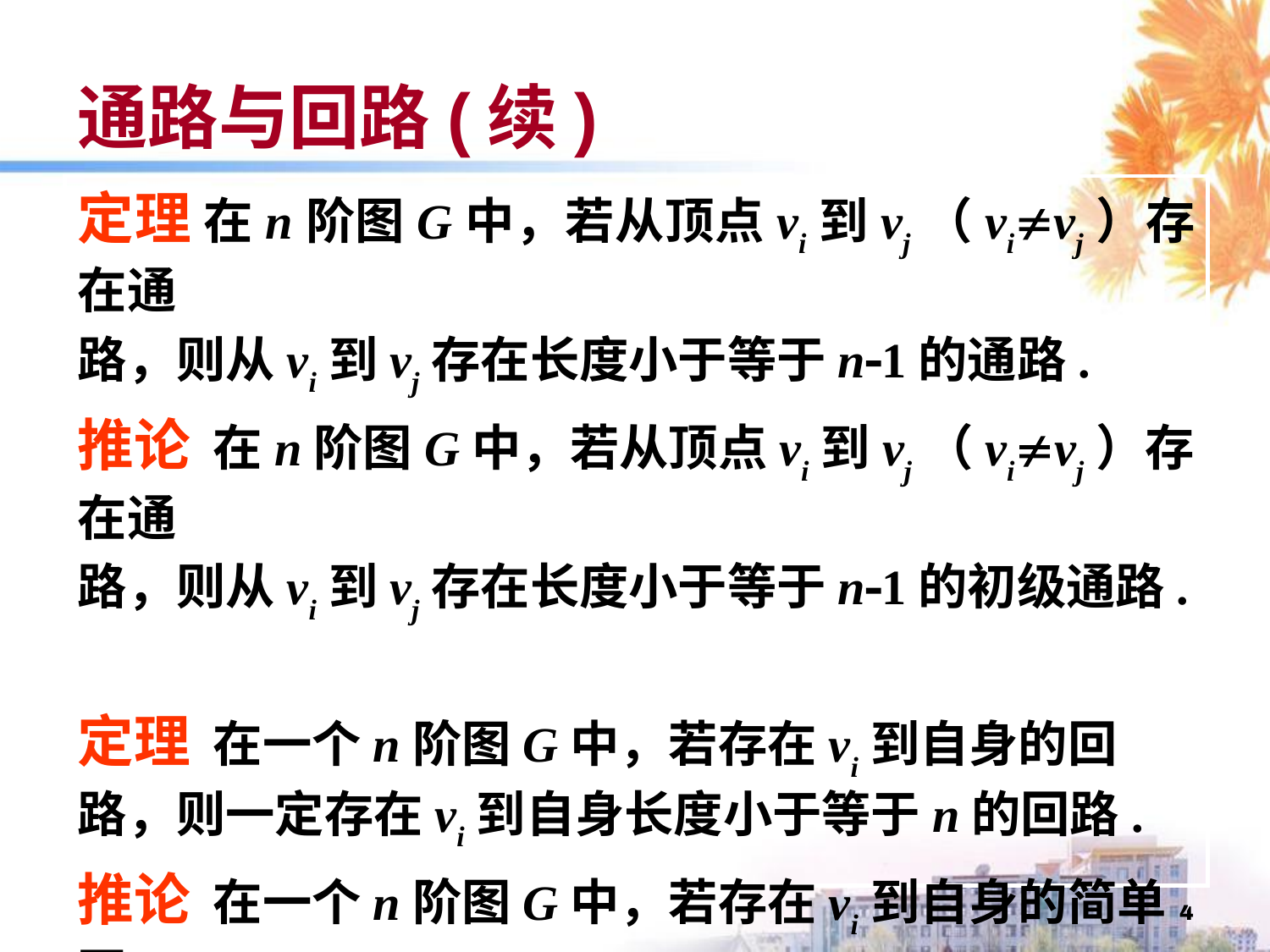

# 通路与回路(续)
定理 在n阶图G中，若从顶点vi到vj（vi≠vj）存在通
路，则从vi到vj存在长度小于等于n−1的通路.
推论  在n阶图G中，若从顶点vi到vj（vi≠vj）存在通
路，则从vi到vj存在长度小于等于n−1的初级通路.

定理  在一个n阶图G中，若存在vi到自身的回路，则一定存在vi到自身长度小于等于n的回路.
推论  在一个n阶图G中，若存在vi到自身的简单回
路，则一定存在长度小于等于n的初级回路.
4